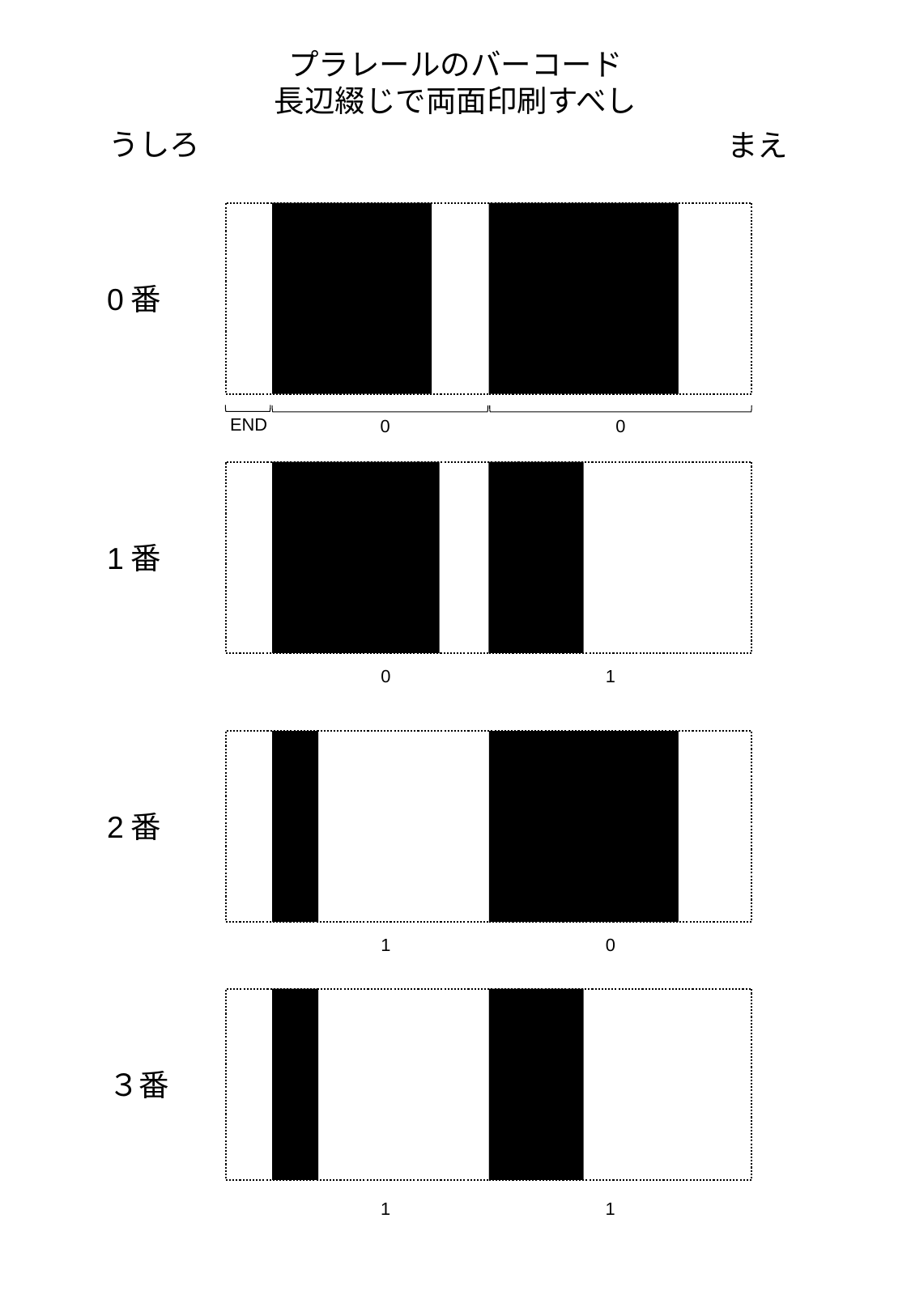

プラレールのバーコード
長辺綴じで両面印刷すべし
うしろ
まえ

0番

END
0
0

1番
0
1

2番
1
0

３番
1
1